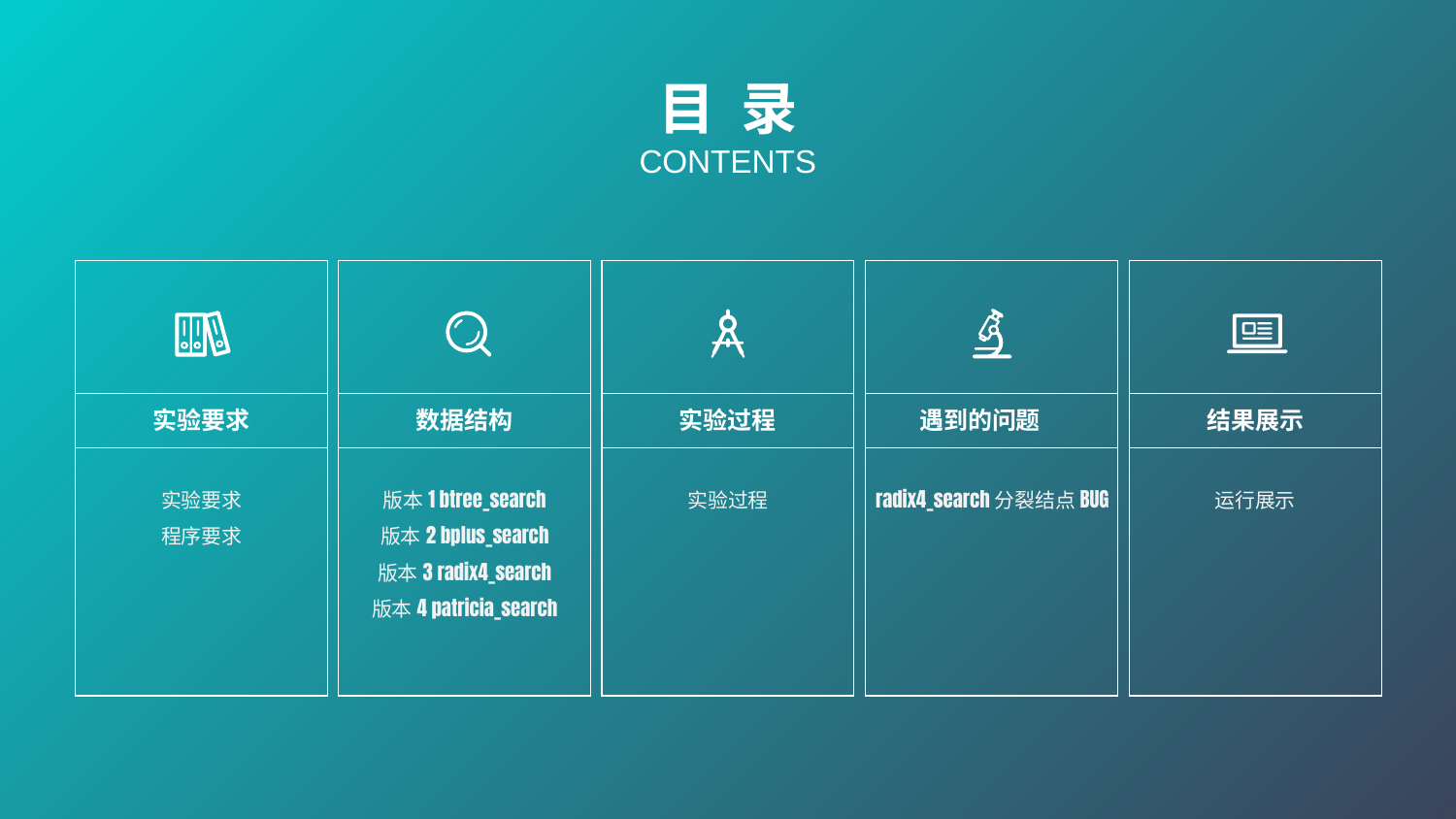

目  录
CONTENTS

实验要求
数据结构
实验过程
遇到的问题
结果展示
实验要求
程序要求
版本1 btree_search
版本2 bplus_search
版本3 radix4_search
版本4 patricia_search
实验过程
radix4_search分裂结点BUG
运行展示